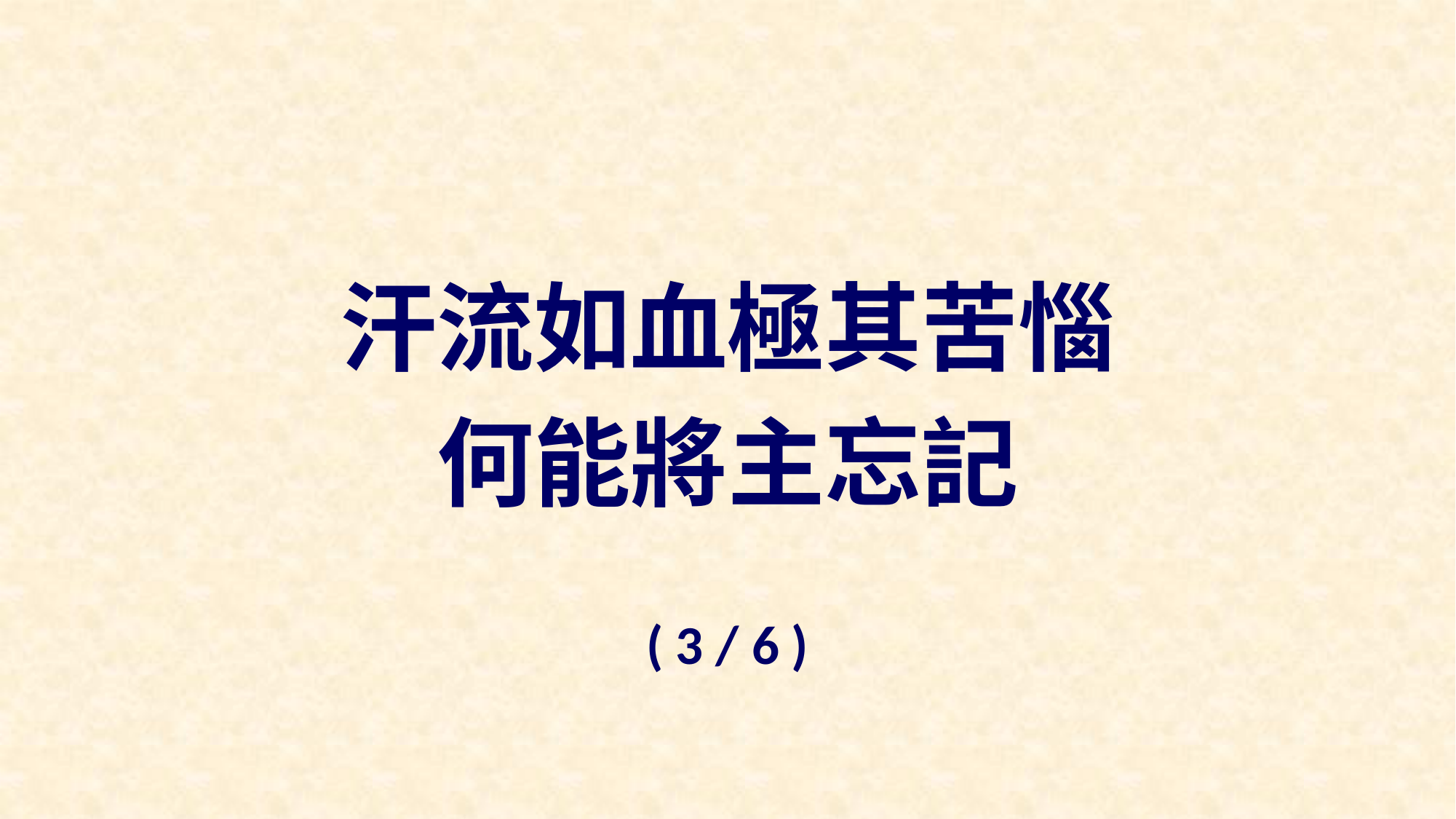

汗流如血極其苦惱
何能將主忘記
( 3 / 6 )